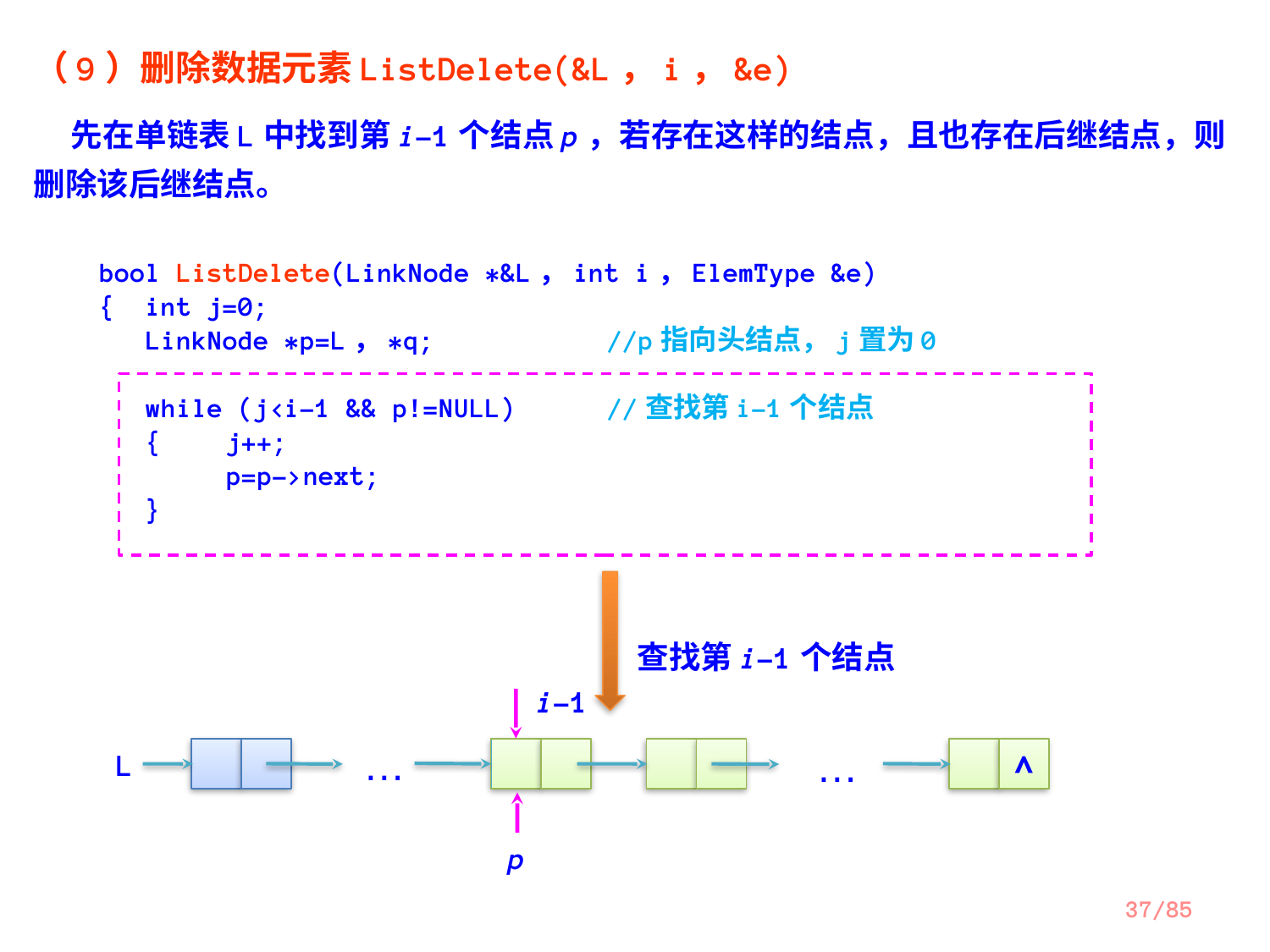

（9）删除数据元素ListDelete(&L，i，&e)
    先在单链表L中找到第i-1个结点p，若存在这样的结点，且也存在后继结点，则删除该后继结点。
bool ListDelete(LinkNode *&L，int i，ElemType &e)
{  int j=0;
   LinkNode *p=L，*q;		//p指向头结点，j置为0

   while (j<i-1 && p!=NULL)	//查找第i-1个结点
   {	j++;
	p=p->next;
   }

查找第i-1个结点
i-1

…
…
L

∧

p
37/85